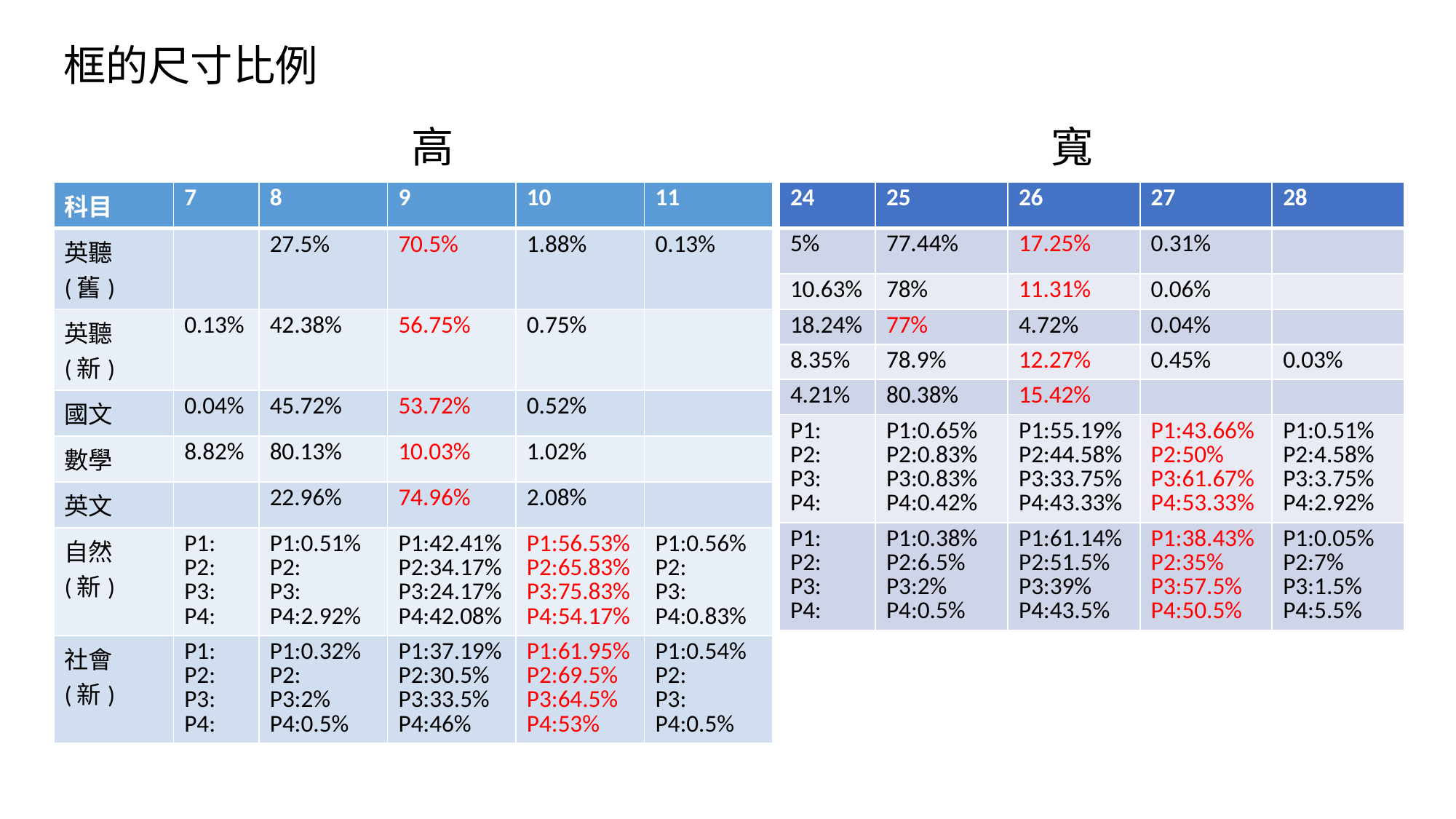

框的尺寸比例
高
寬
| 科目 | 7 | 8 | 9 | 10 | 11 |
| --- | --- | --- | --- | --- | --- |
| 英聽(舊) |  | 27.5% | 70.5% | 1.88% | 0.13% |
| 英聽(新) | 0.13% | 42.38% | 56.75% | 0.75% |  |
| 國文 | 0.04% | 45.72% | 53.72% | 0.52% |  |
| 數學 | 8.82% | 80.13% | 10.03% | 1.02% |  |
| 英文 |  | 22.96% | 74.96% | 2.08% |  |
| 自然(新) | P1: P2: P3: P4: | P1:0.51% P2: P3: P4:2.92% | P1:42.41% P2:34.17% P3:24.17% P4:42.08% | P1:56.53% P2:65.83% P3:75.83% P4:54.17% | P1:0.56% P2: P3: P4:0.83% |
| 社會(新) | P1: P2: P3: P4: | P1:0.32% P2: P3:2% P4:0.5% | P1:37.19% P2:30.5% P3:33.5% P4:46% | P1:61.95% P2:69.5% P3:64.5% P4:53% | P1:0.54% P2: P3: P4:0.5% |
| 24 | 25 | 26 | 27 | 28 |
| --- | --- | --- | --- | --- |
| 5% | 77.44% | 17.25% | 0.31% |  |
| 10.63% | 78% | 11.31% | 0.06% |  |
| 18.24% | 77% | 4.72% | 0.04% |  |
| 8.35% | 78.9% | 12.27% | 0.45% | 0.03% |
| 4.21% | 80.38% | 15.42% |  |  |
| P1: P2: P3: P4: | P1:0.65% P2:0.83% P3:0.83% P4:0.42% | P1:55.19% P2:44.58% P3:33.75% P4:43.33% | P1:43.66% P2:50% P3:61.67% P4:53.33% | P1:0.51% P2:4.58% P3:3.75% P4:2.92% |
| P1: P2: P3: P4: | P1:0.38% P2:6.5% P3:2% P4:0.5% | P1:61.14% P2:51.5% P3:39% P4:43.5% | P1:38.43% P2:35% P3:57.5% P4:50.5% | P1:0.05% P2:7% P3:1.5% P4:5.5% |